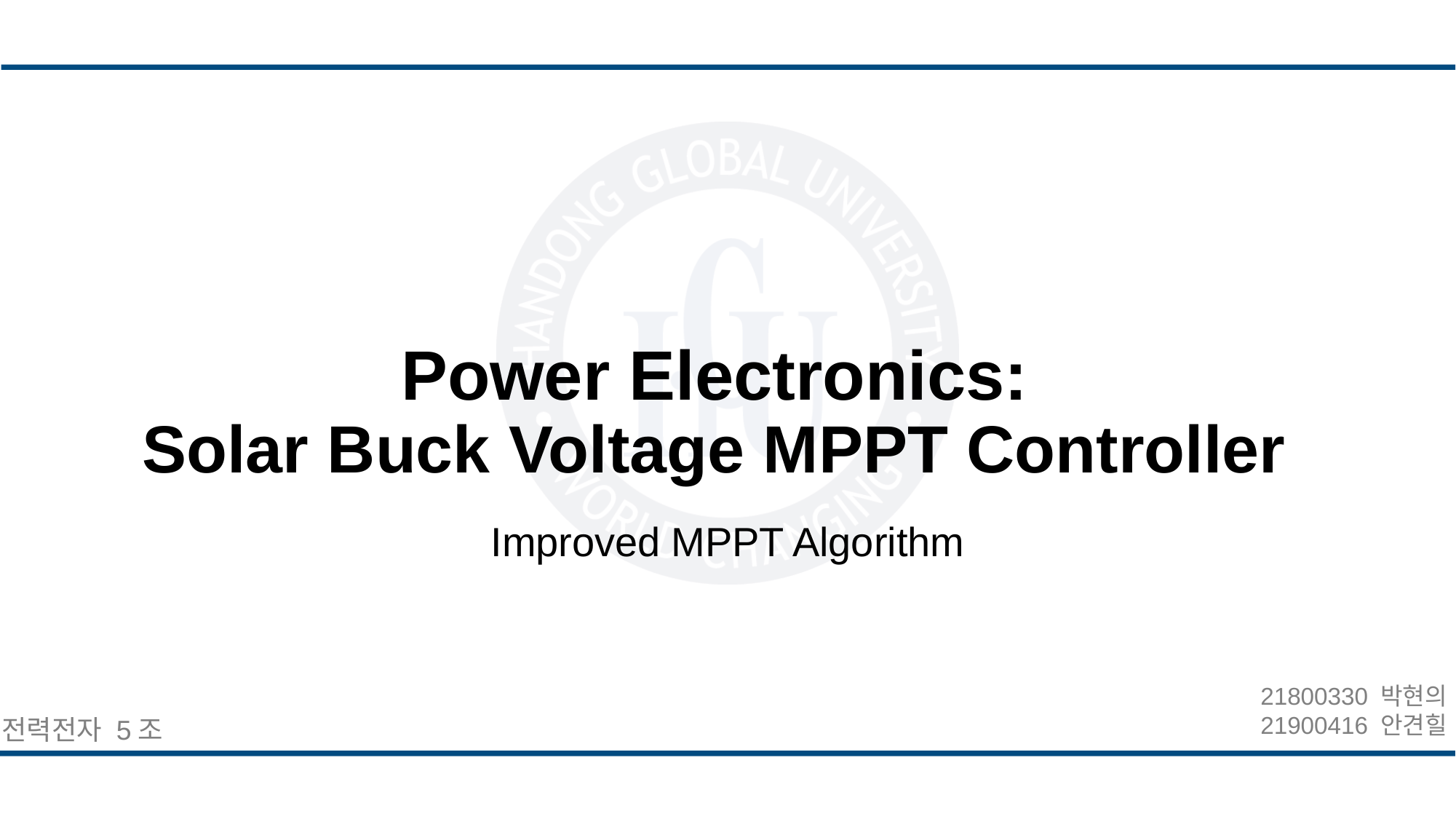

# Power Electronics: Solar Buck Voltage MPPT Controller
Improved MPPT Algorithm
21800330 박현의
21900416 안견힐
전력전자 5조